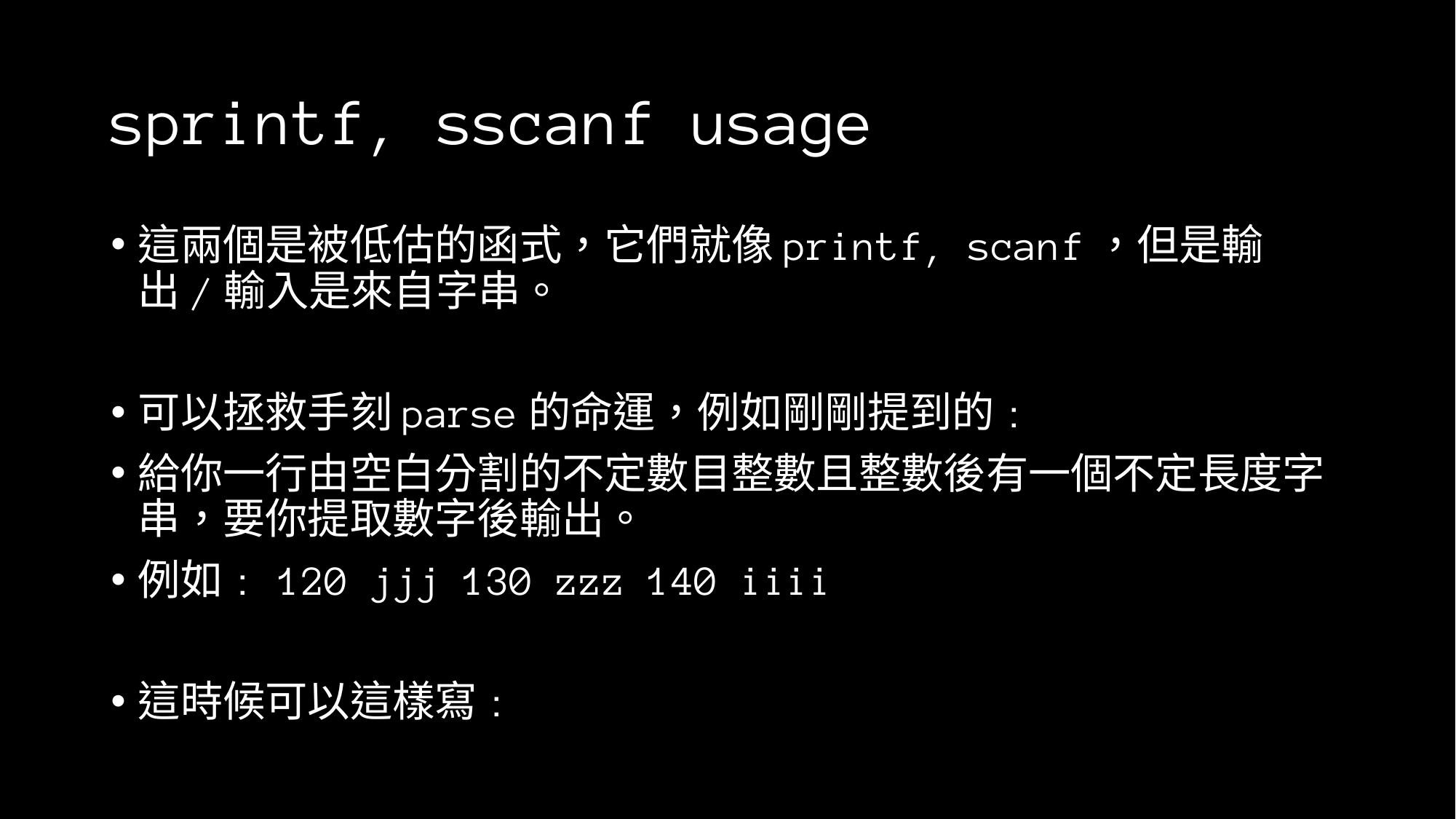

# sprintf, sscanf usage
這兩個是被低估的函式，它們就像printf, scanf，但是輸出/輸入是來自字串。

可以拯救手刻parse的命運，例如剛剛提到的:
給你一行由空白分割的不定數目整數且整數後有一個不定長度字串，要你提取數字後輸出。
例如: 120 jjj 130 zzz 140 iiii

這時候可以這樣寫: